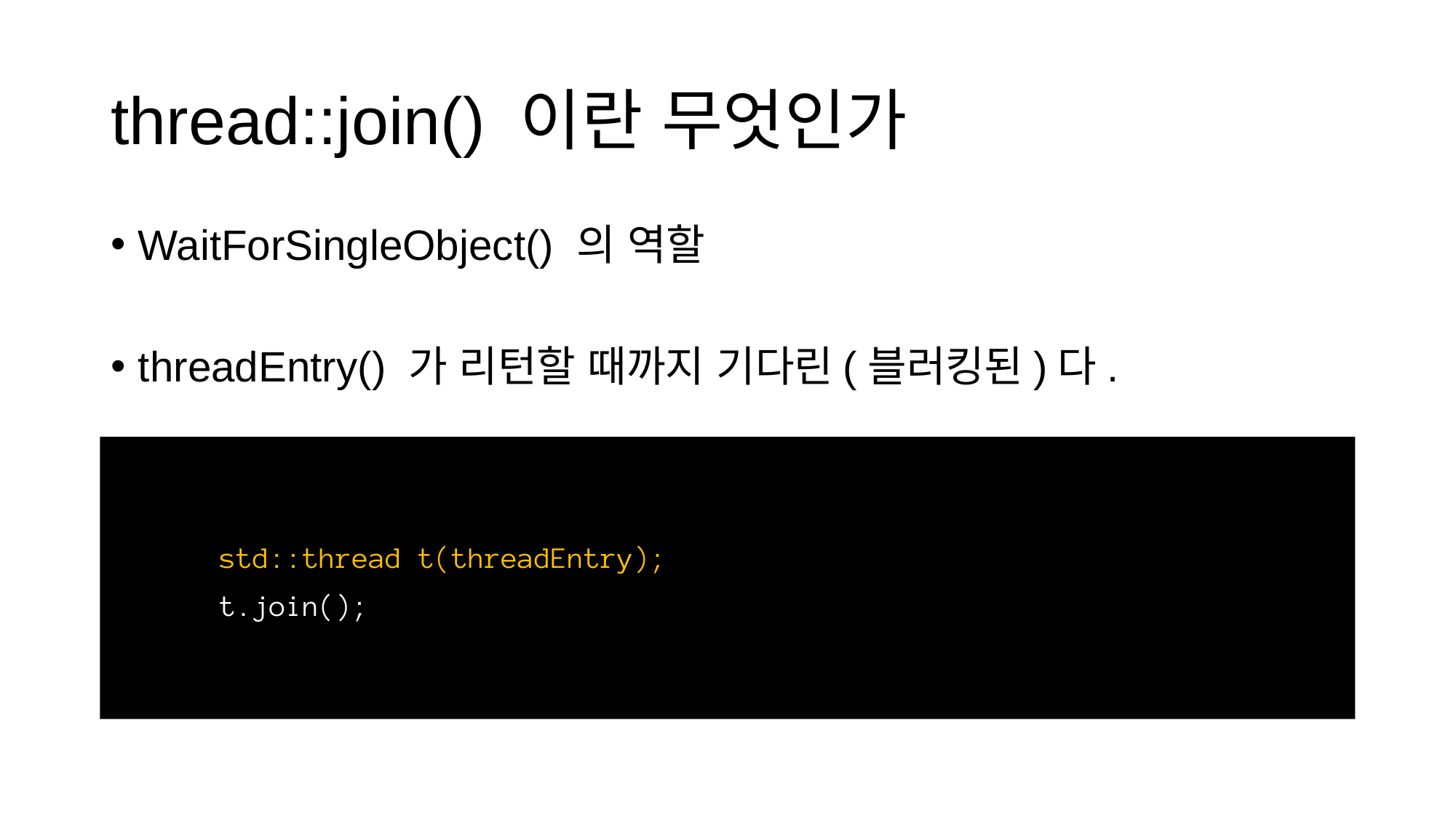

# thread::join() 이란 무엇인가
WaitForSingleObject() 의 역할

threadEntry() 가 리턴할 때까지 기다린(블러킹된)다.

	std::thread t(threadEntry);
	t.join();